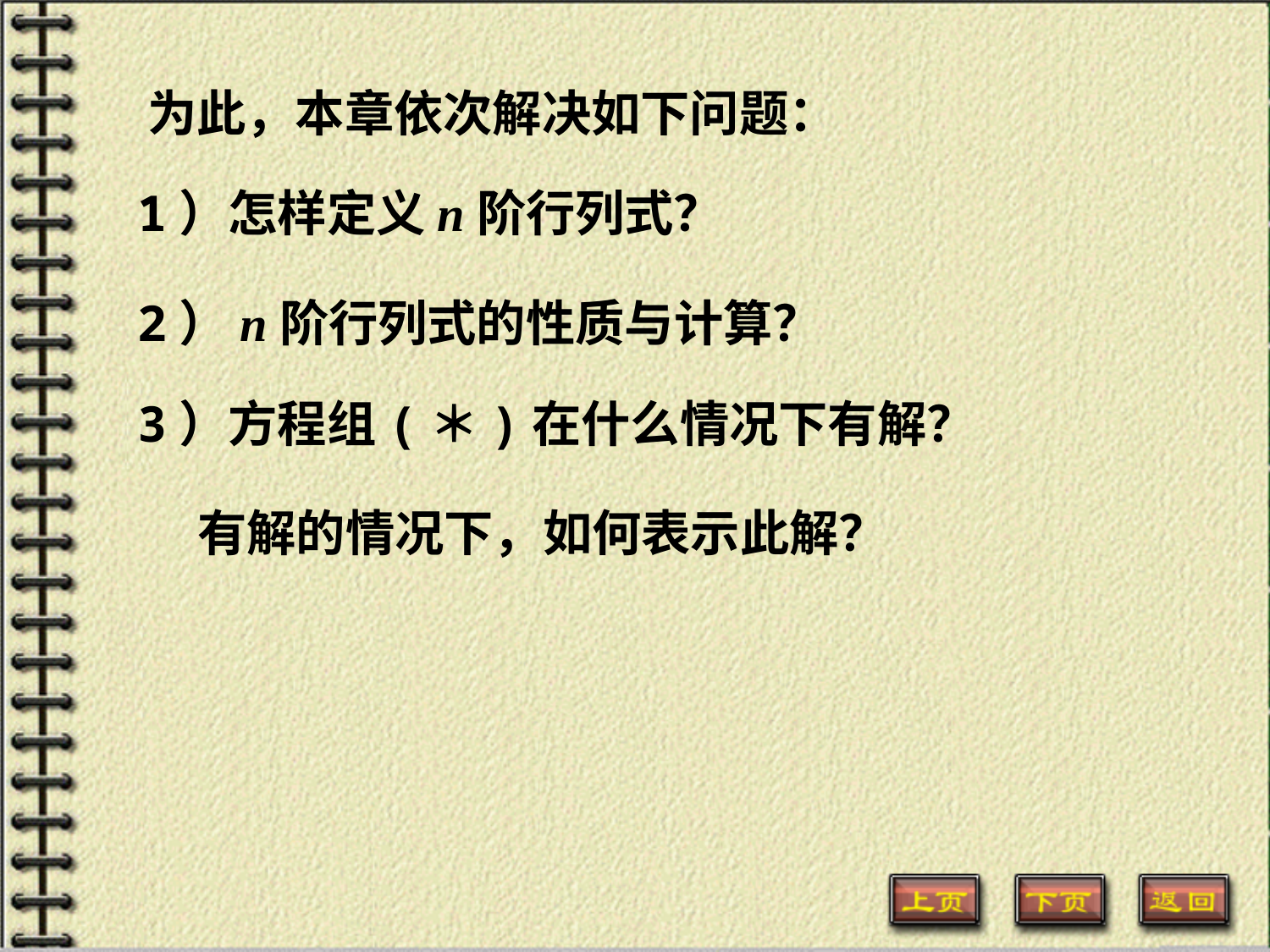

为此，本章依次解决如下问题：
1）怎样定义n阶行列式？
2）n阶行列式的性质与计算？
3）方程组(＊)在什么情况下有解？
有解的情况下，如何表示此解？